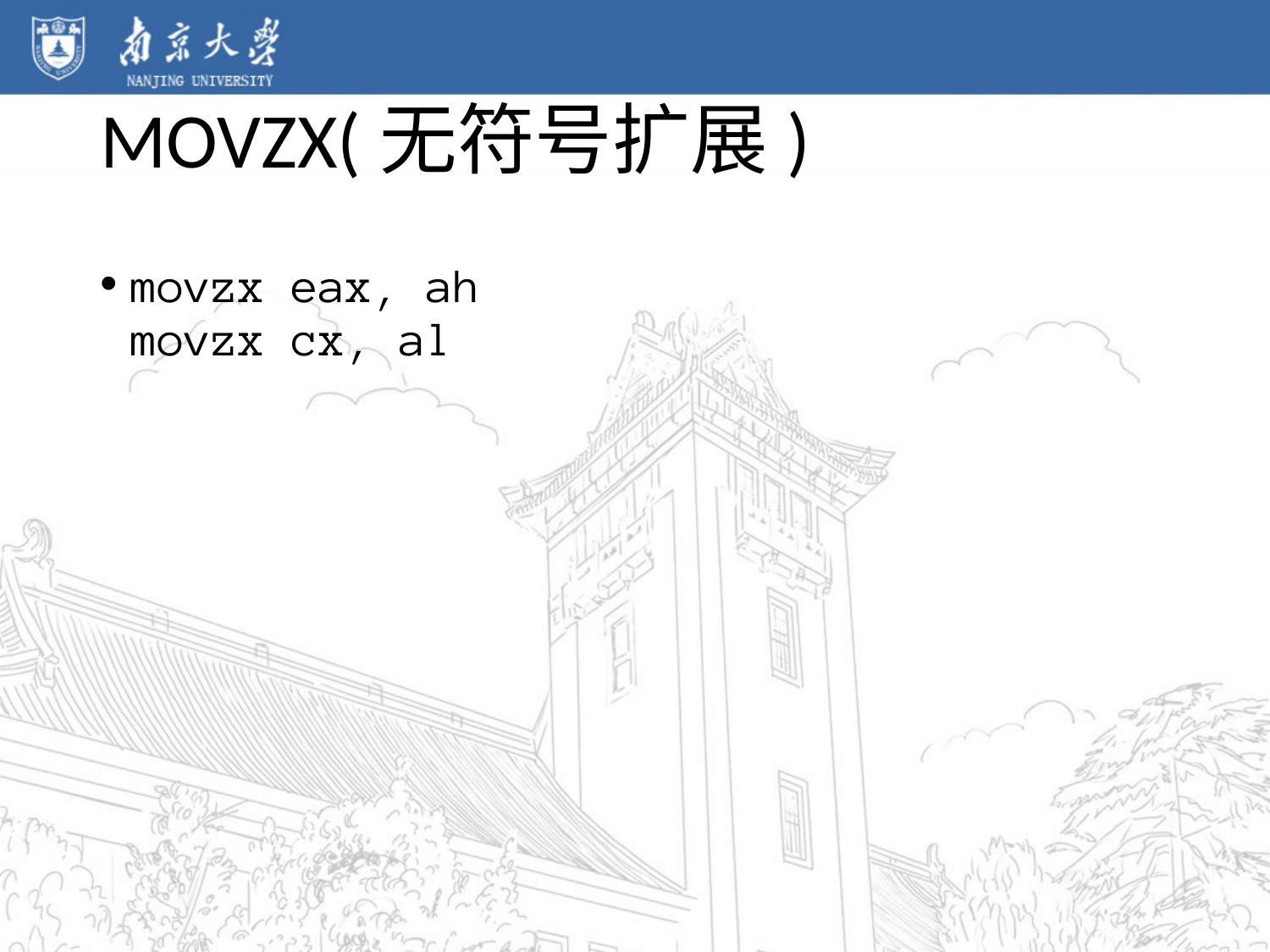

# MOVZX(无符号扩展)
movzx eax, ah
movzx cx, al